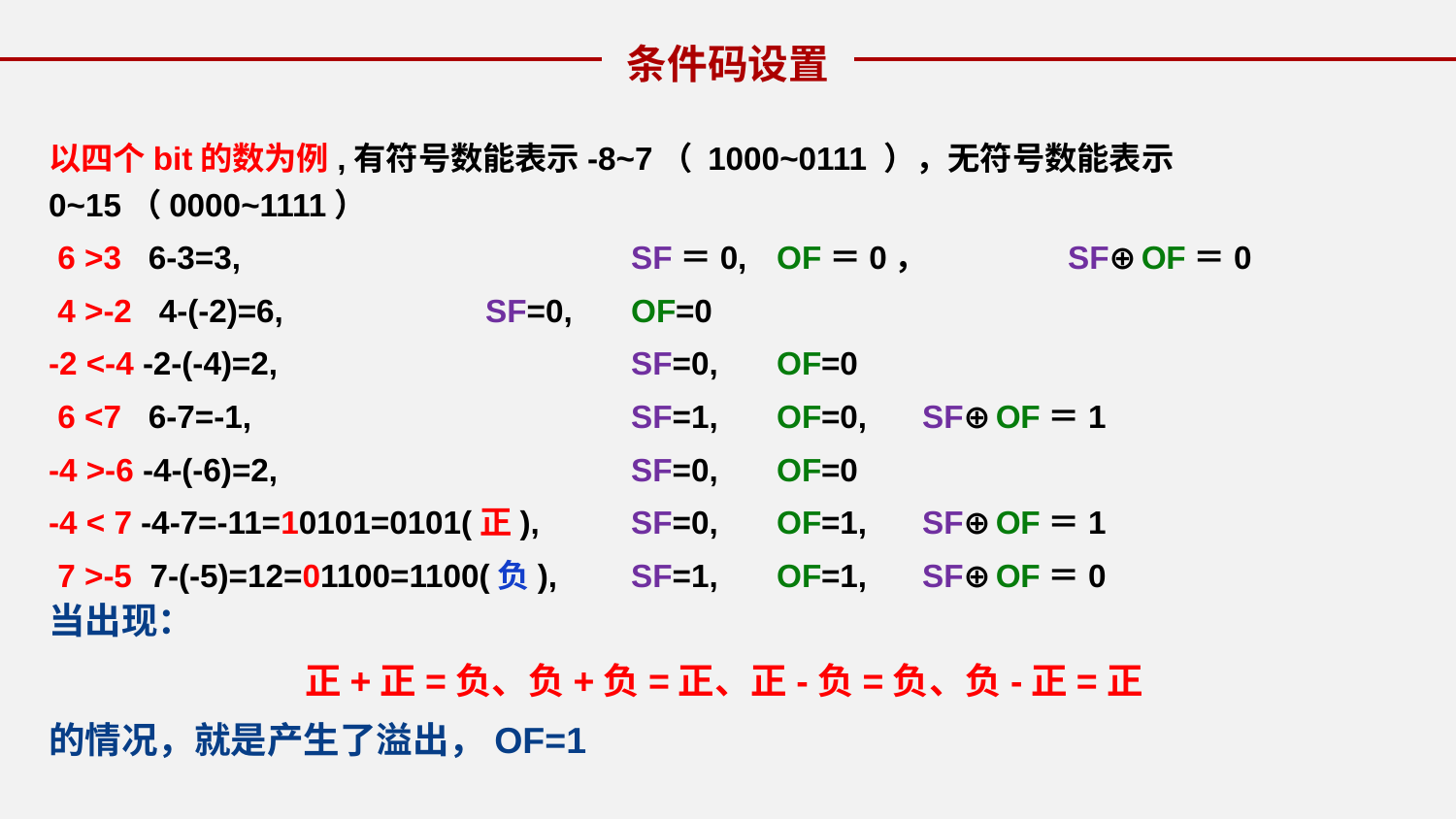

条件码设置
以四个bit的数为例,有符号数能表示-8~7（ 1000~0111 ），无符号数能表示0~15（0000~1111）
 6 >3   6-3=3,			SF＝0,	OF＝0，	SF⊕OF＝0
 4 >-2   4-(-2)=6,                     	SF=0,	OF=0
-2 <-4 -2-(-4)=2,                              	SF=0,	OF=0
 6 <7   6-7=-1,                                	SF=1,	OF=0, 	SF⊕OF＝1
-4 >-6 -4-(-6)=2,                              	SF=0,	OF=0
-4 < 7 -4-7=-11=10101=0101(正),  	SF=0,	OF=1, 	SF⊕OF＝1
 7 >-5  7-(-5)=12=01100=1100(负),	SF=1,	OF=1, 	SF⊕OF＝0
当出现：
正+正=负、负+负=正、正-负=负、负-正=正
的情况，就是产生了溢出，OF=1